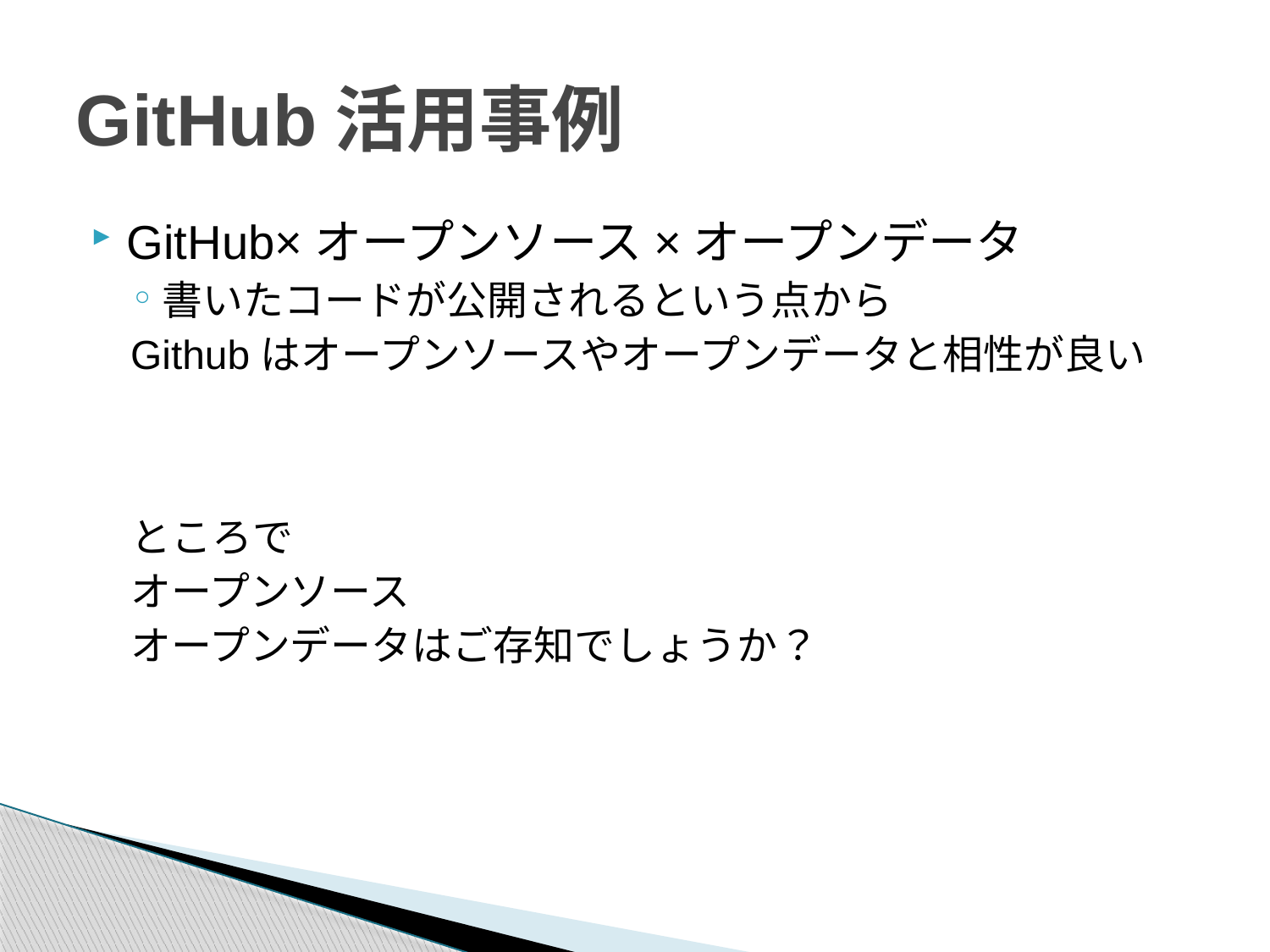

# GitHub活用事例
GitHub×オープンソース×オープンデータ
書いたコードが公開されるという点から
Githubはオープンソースやオープンデータと相性が良い

ところで
オープンソース
オープンデータはご存知でしょうか？